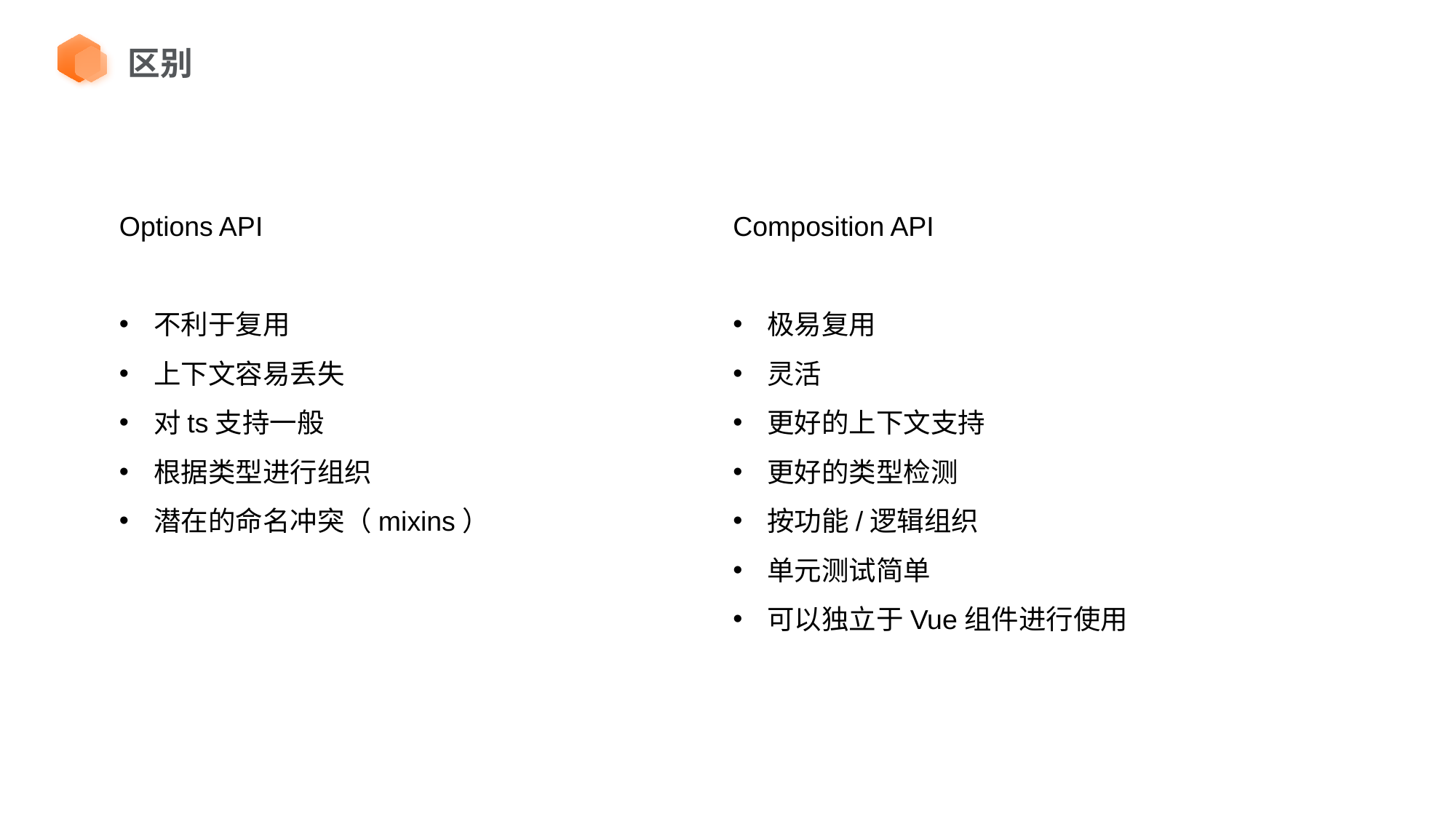

区别

Options API

不利于复用
上下文容易丢失
对ts支持一般
根据类型进行组织
潜在的命名冲突（mixins）
Composition API

极易复用
灵活
更好的上下文支持
更好的类型检测
按功能/逻辑组织
单元测试简单
可以独立于Vue组件进行使用